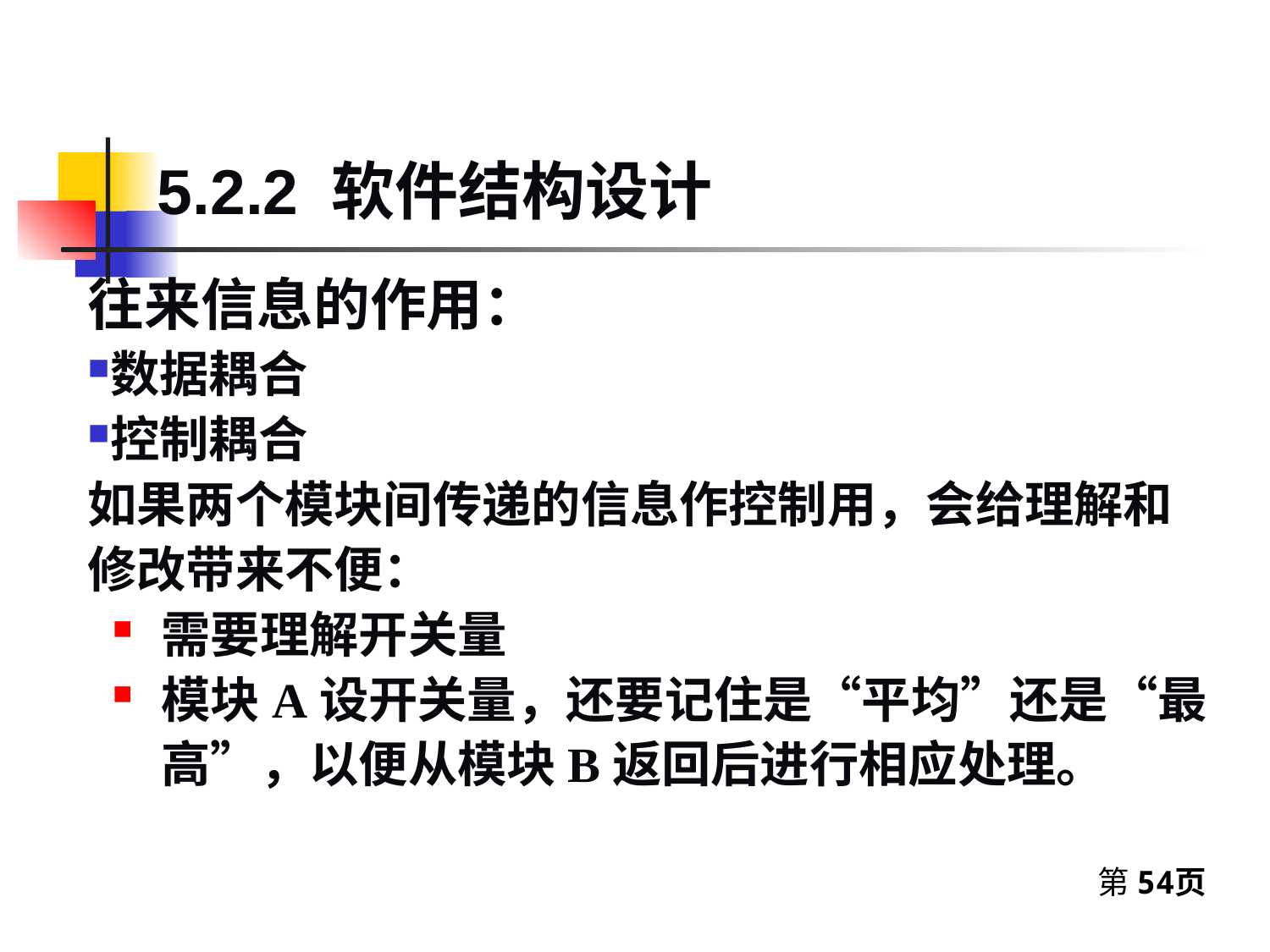

5.2.2 软件结构设计
往来信息的作用：
数据耦合
控制耦合
如果两个模块间传递的信息作控制用，会给理解和修改带来不便：
需要理解开关量
模块A设开关量，还要记住是“平均”还是“最高”，以便从模块B返回后进行相应处理。